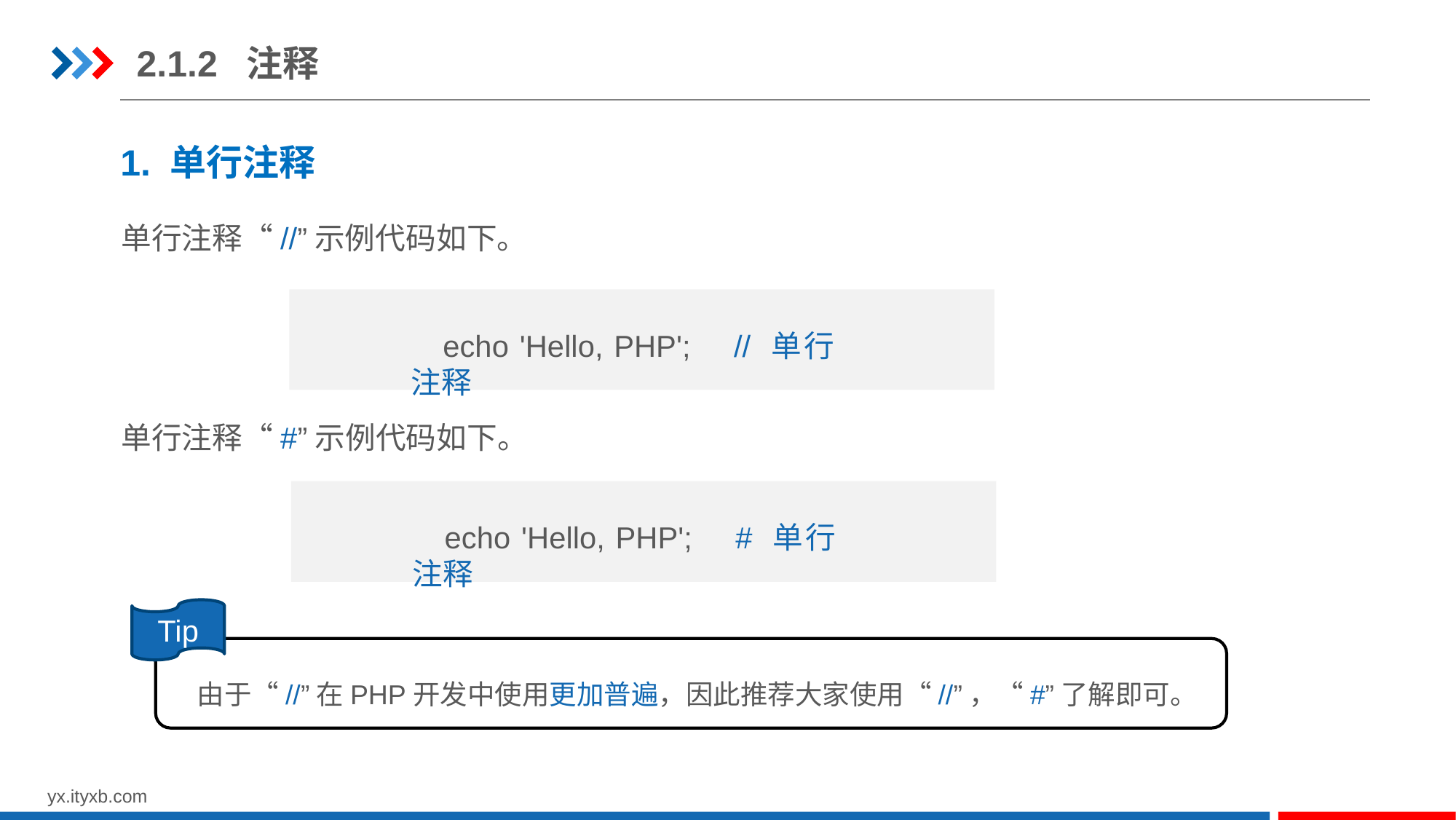

2.1.2  注释
1. 单行注释
单行注释“//”示例代码如下。

echo 'Hello, PHP';    // 单行注释
单行注释“#”示例代码如下。

echo 'Hello, PHP';    # 单行注释
Tip

由于“//”在PHP开发中使用更加普遍，因此推荐大家使用“//”，“#”了解即可。